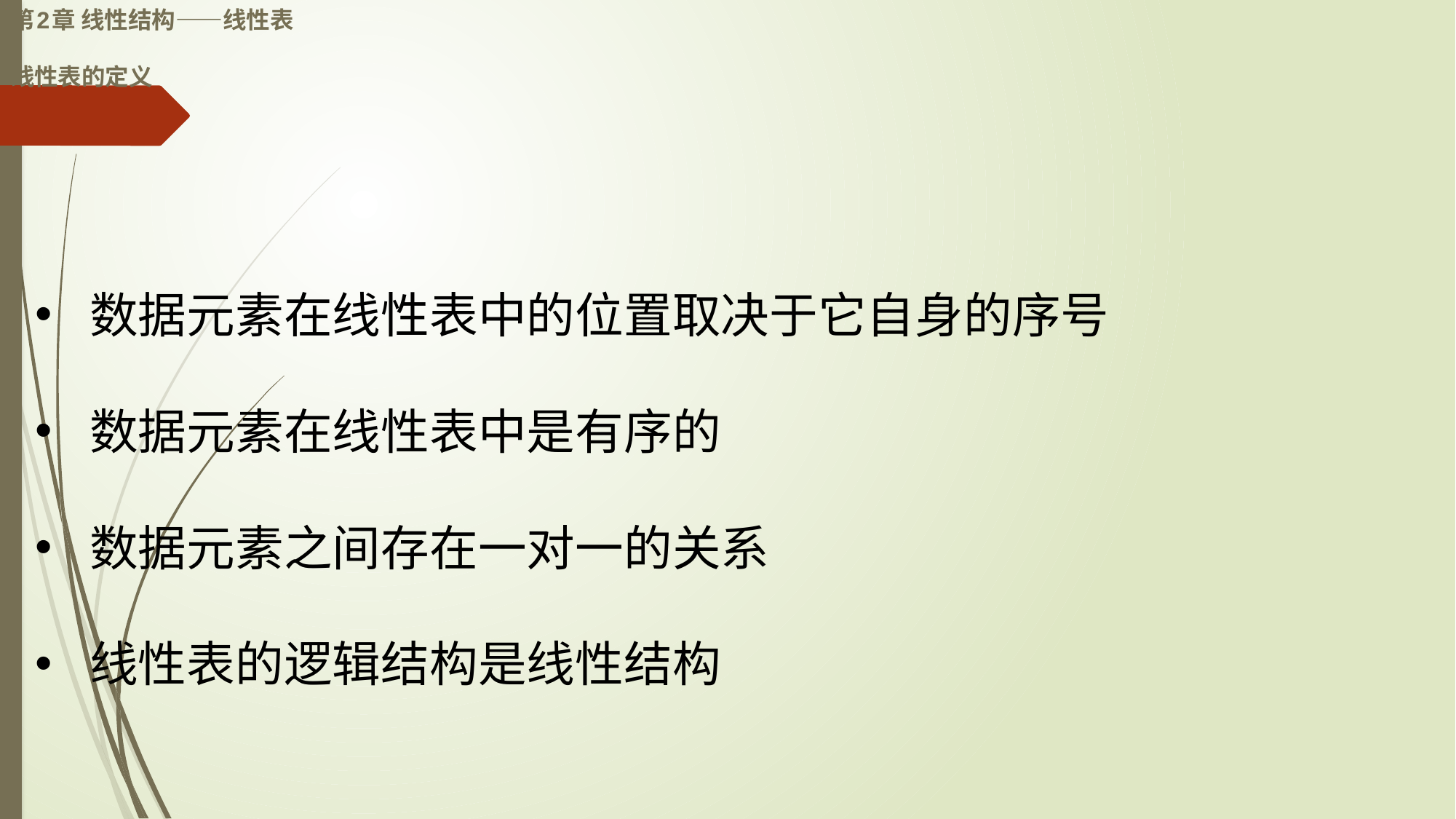

# 第2章 线性结构——线性表 线性表的定义
数据元素在线性表中的位置取决于它自身的序号

数据元素在线性表中是有序的

数据元素之间存在一对一的关系

线性表的逻辑结构是线性结构